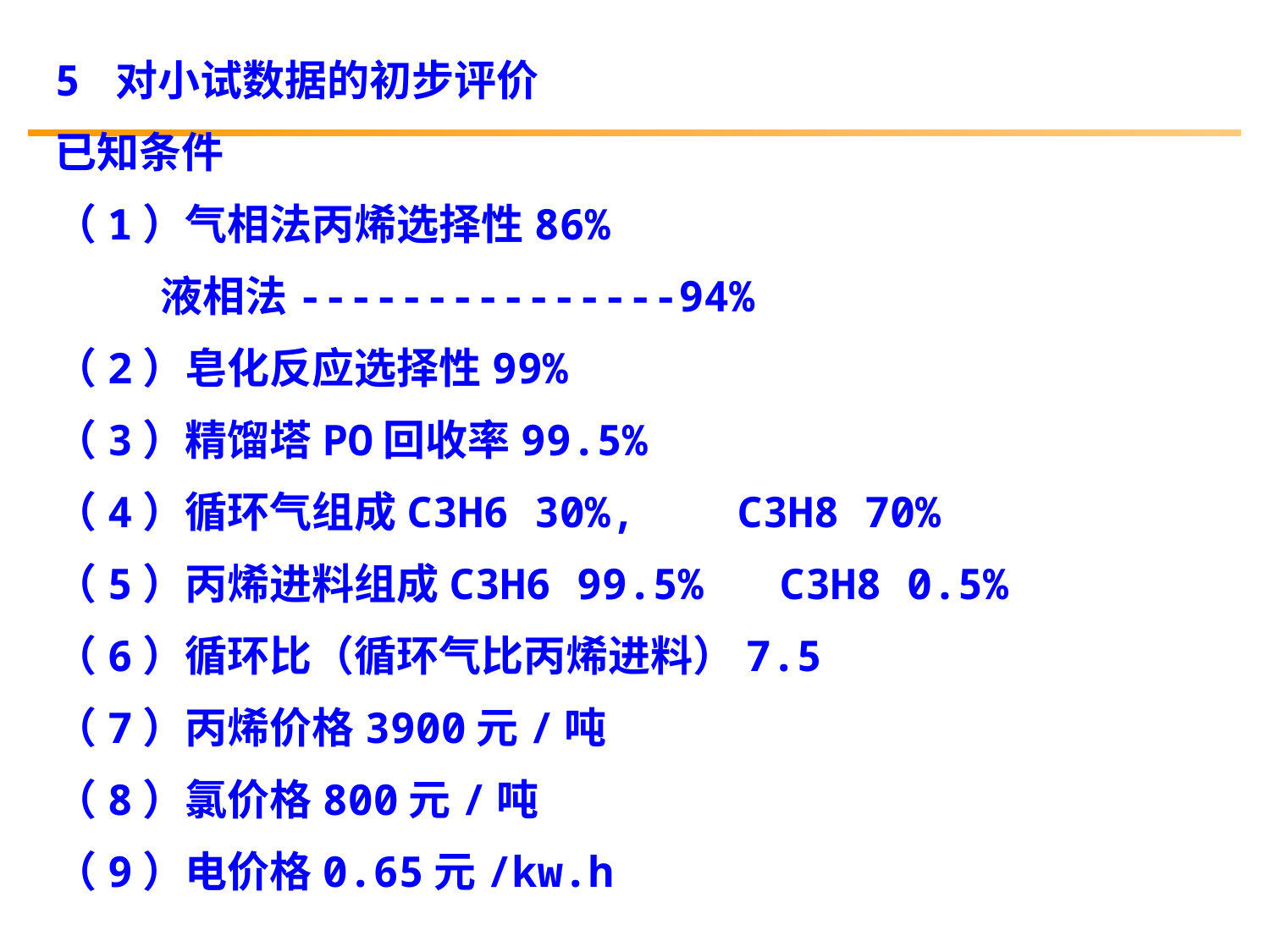

5 对小试数据的初步评价
已知条件
（1）气相法丙烯选择性86%
          液相法---------------94%
（2）皂化反应选择性99%
（3）精馏塔PO回收率99.5%
（4）循环气组成C3H6 30%,    C3H8 70%
（5）丙烯进料组成C3H6 99.5%   C3H8 0.5%
（6）循环比（循环气比丙烯进料）7.5
（7）丙烯价格3900元/吨
（8）氯价格800元/吨
（9）电价格0.65元/kw.h